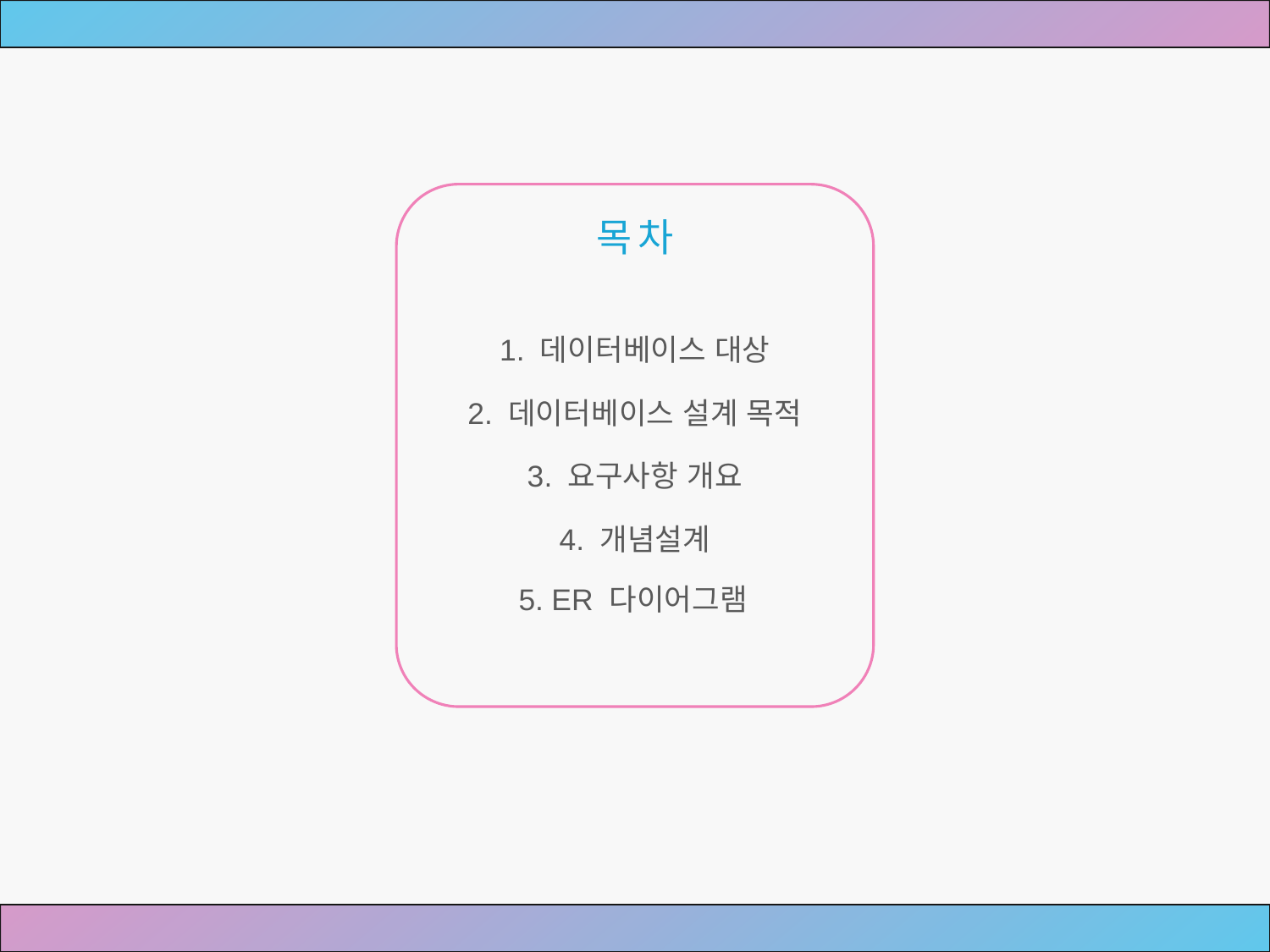

목 차
1. 데이터베이스 대상
2. 데이터베이스 설계 목적
3. 요구사항 개요
4. 개념설계
5. ER 다이어그램